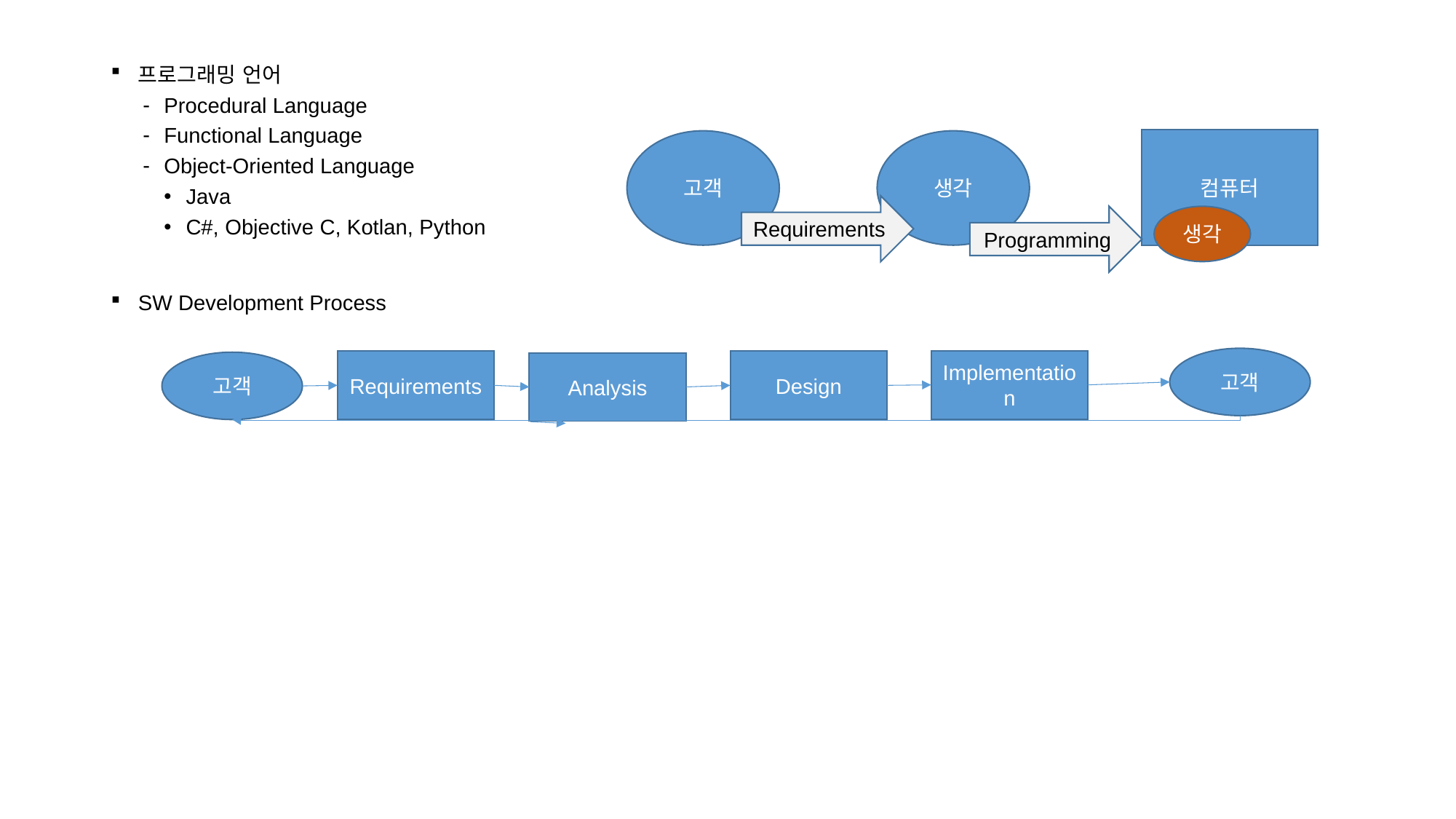

프로그래밍 언어
Procedural Language
Functional Language
Object-Oriented Language
Java
C#, Objective C, Kotlan, Python

SW Development Process

컴퓨터
고객
생각
Requirements
Programming
생각
고객
Implementation
Requirements
Design
고객
Analysis